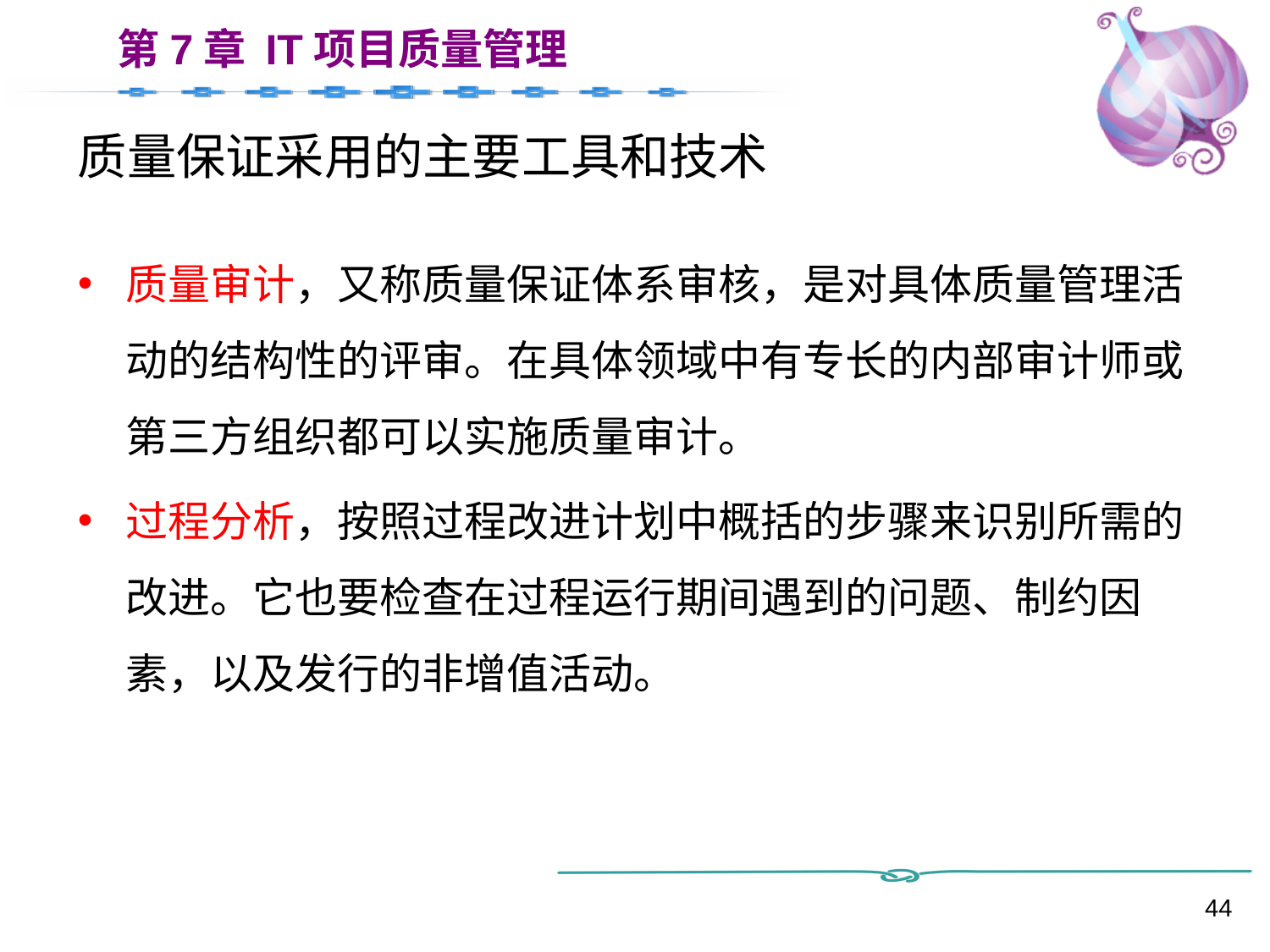

# 质量保证采用的主要工具和技术
质量审计，又称质量保证体系审核，是对具体质量管理活动的结构性的评审。在具体领域中有专长的内部审计师或第三方组织都可以实施质量审计。
过程分析，按照过程改进计划中概括的步骤来识别所需的改进。它也要检查在过程运行期间遇到的问题、制约因素，以及发行的非增值活动。
44